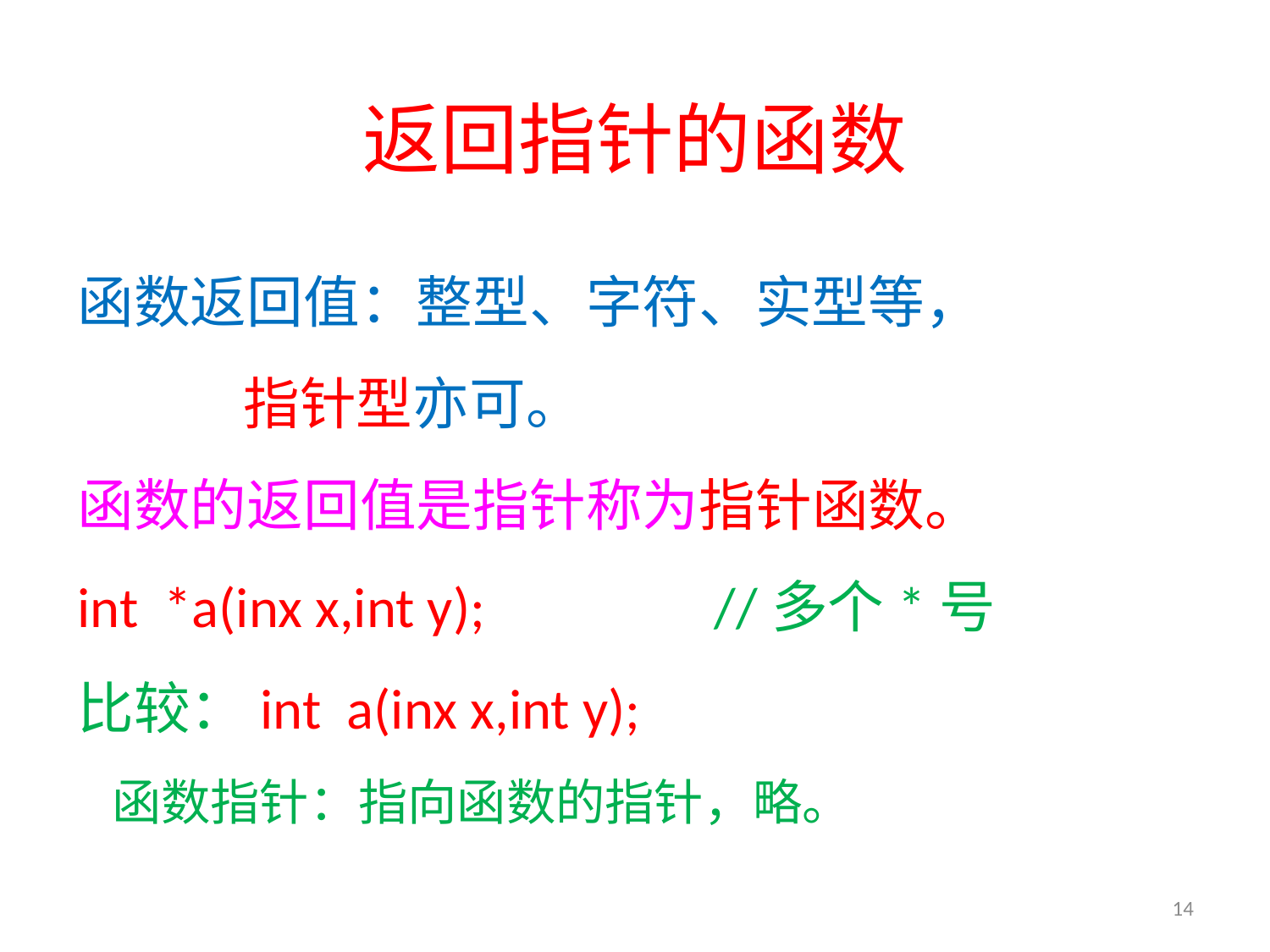

# 返回指针的函数
函数返回值：整型、字符、实型等，
            指针型亦可。
函数的返回值是指针称为指针函数。
int  *a(inx x,int y);                  //多个*号
比较：int  a(inx x,int y);
函数指针：指向函数的指针，略。
14